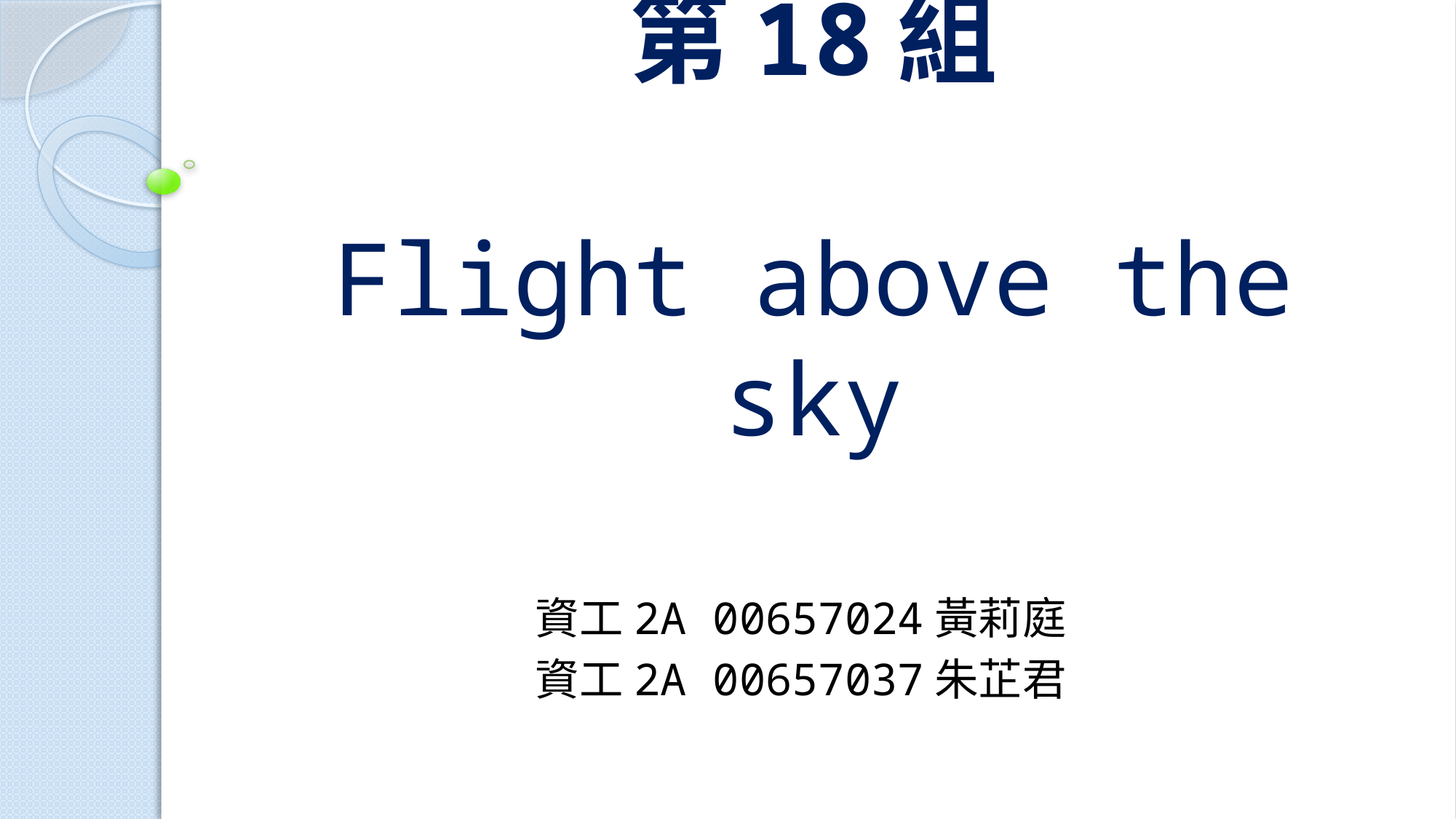

# 第18組 Flight above the sky
資工2A 00657024黃莉庭
資工2A 00657037朱芷君